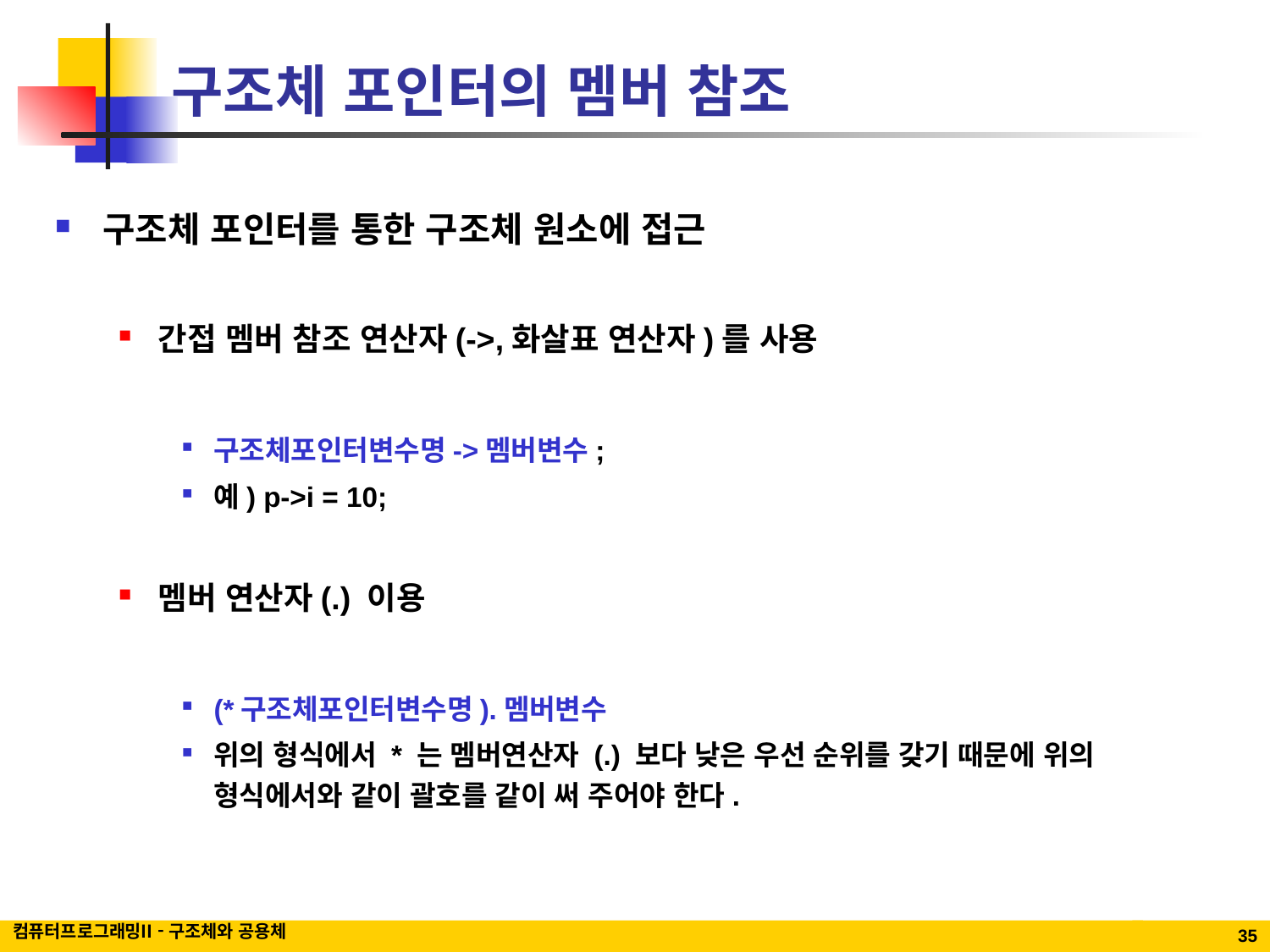

# 구조체 포인터의 멤버 참조
구조체 포인터를 통한 구조체 원소에 접근

간접 멤버 참조 연산자(->,화살표 연산자)를 사용

구조체포인터변수명->멤버변수;
예) p->i = 10;

멤버 연산자(.) 이용

(*구조체포인터변수명).멤버변수
위의 형식에서 * 는 멤버연산자 (.) 보다 낮은 우선 순위를 갖기 때문에 위의 형식에서와 같이 괄호를 같이 써 주어야 한다.
컴퓨터프로그래밍II - 구조체와 공용체
35